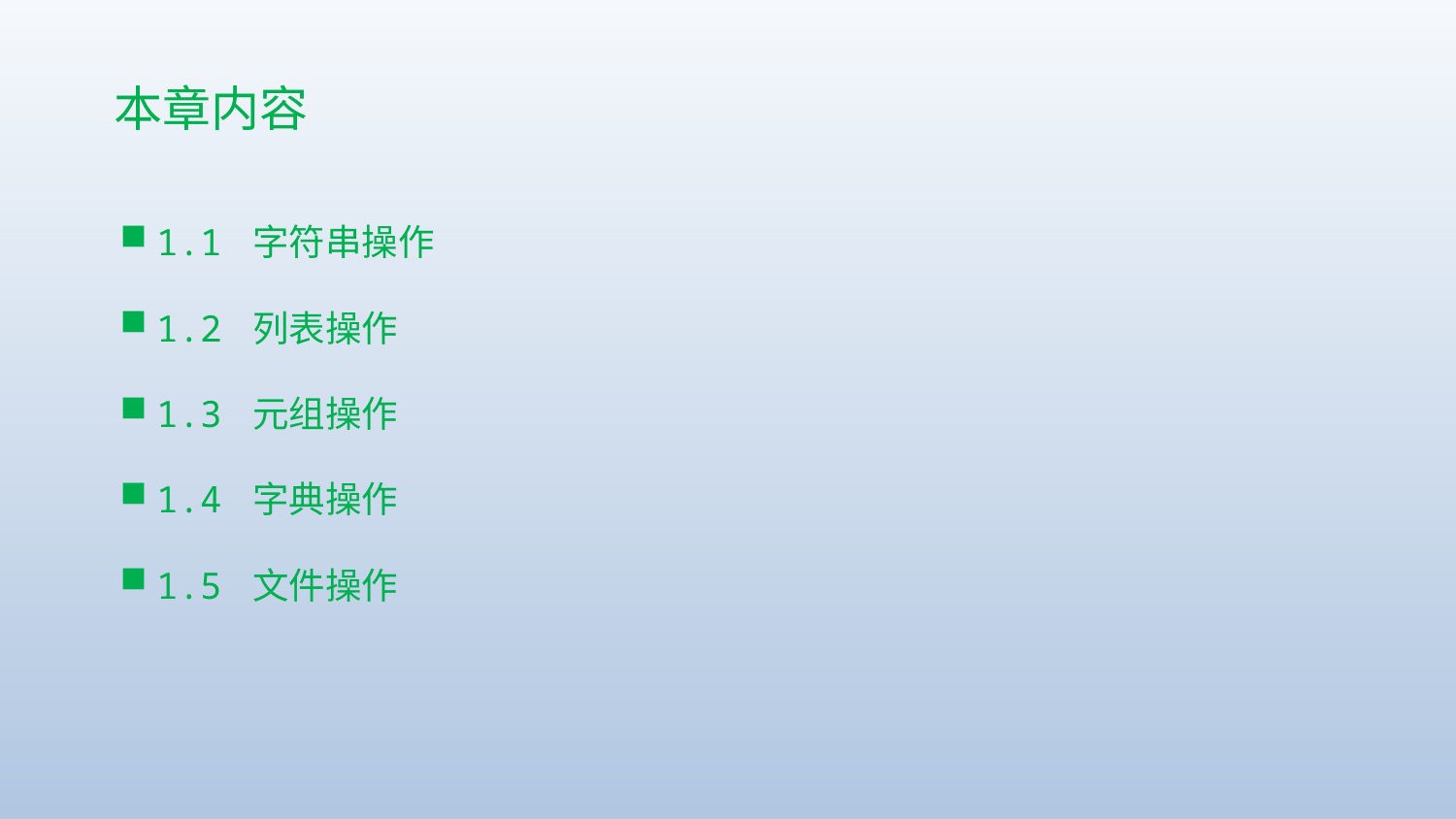

# 本章内容
1.1 字符串操作
1.2 列表操作
1.3 元组操作
1.4 字典操作
1.5 文件操作